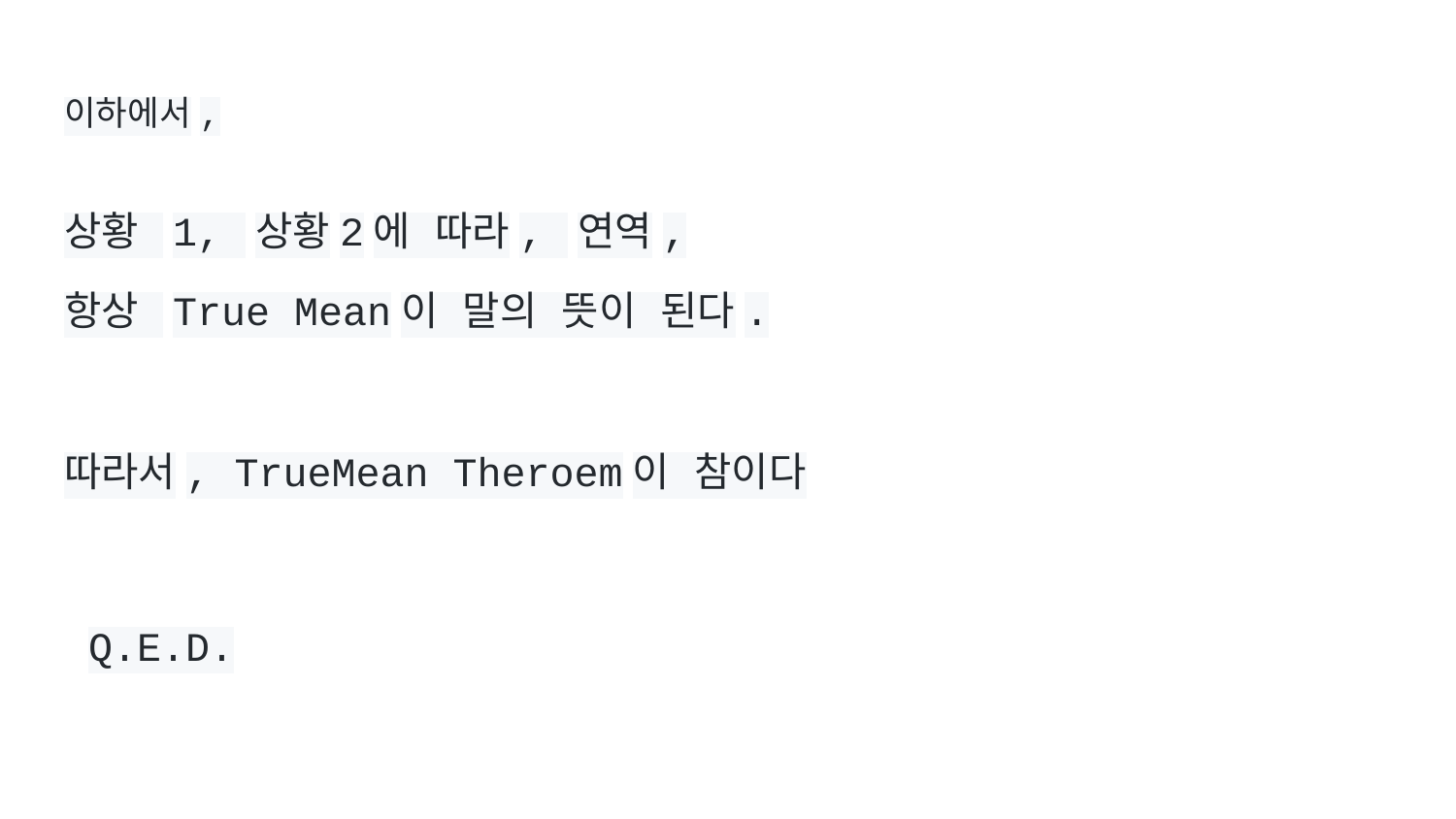

# 이하에서,
상황 1, 상황2에 따라, 연역,
항상 True Mean이 말의 뜻이 된다.

따라서, TrueMean Theroem이 참이다

Q.E.D.